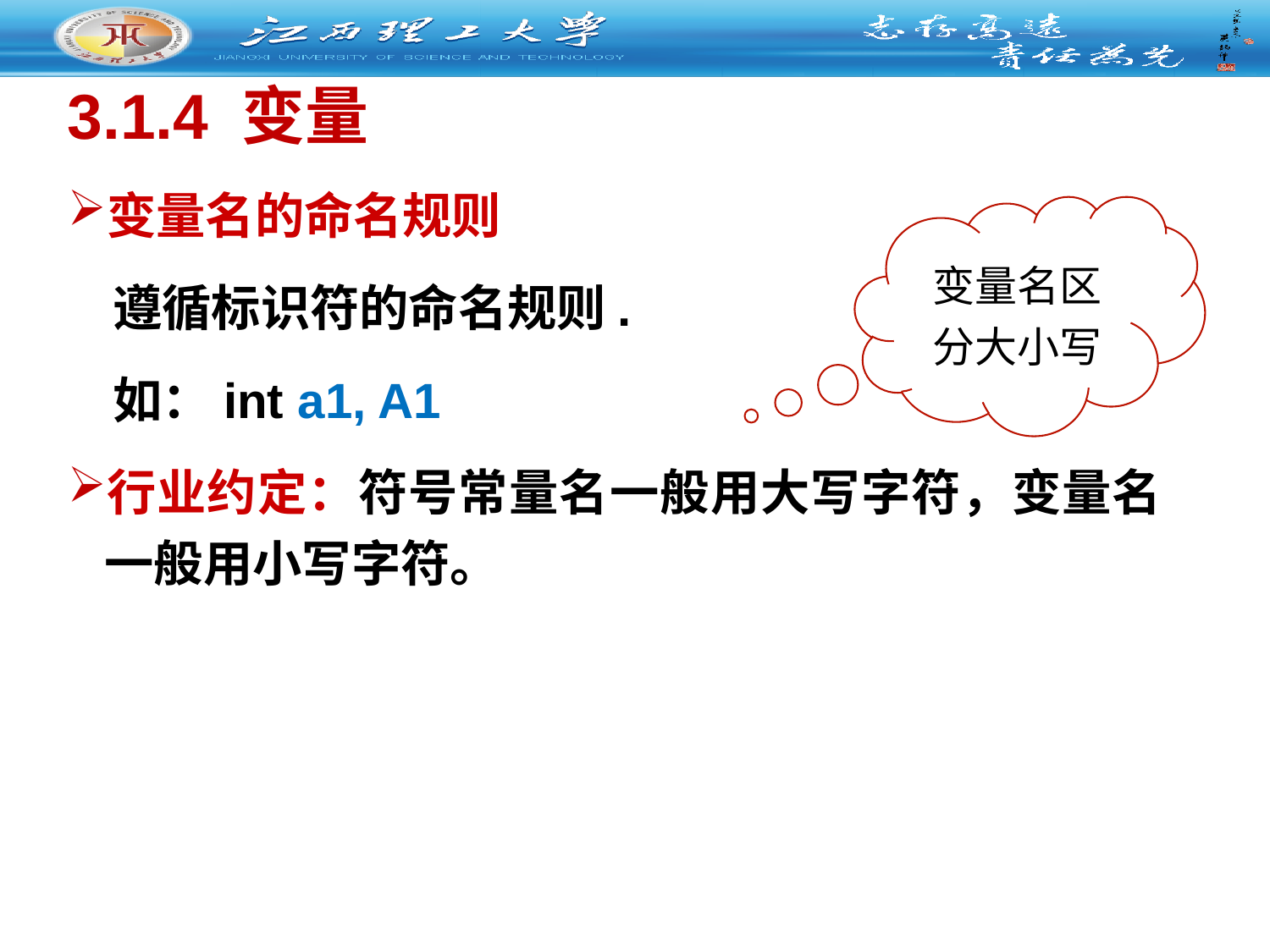

3.1.4 变量
变量名的命名规则
   遵循标识符的命名规则.
   如：int a1, A1
行业约定：符号常量名一般用大写字符，变量名一般用小写字符。
变量名区分大小写